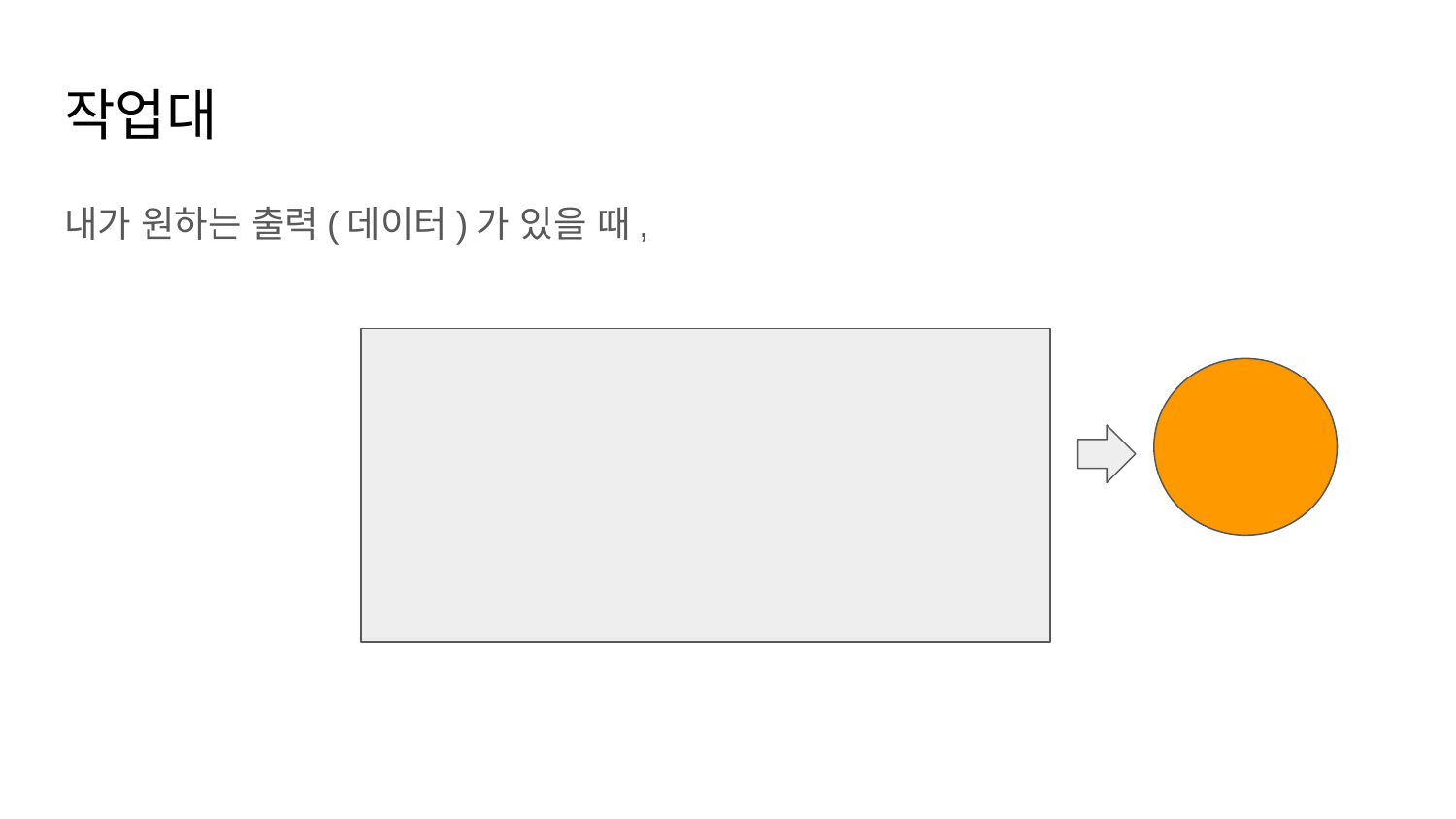

# 작업대
내가 원하는 출력(데이터)가 있을 때,